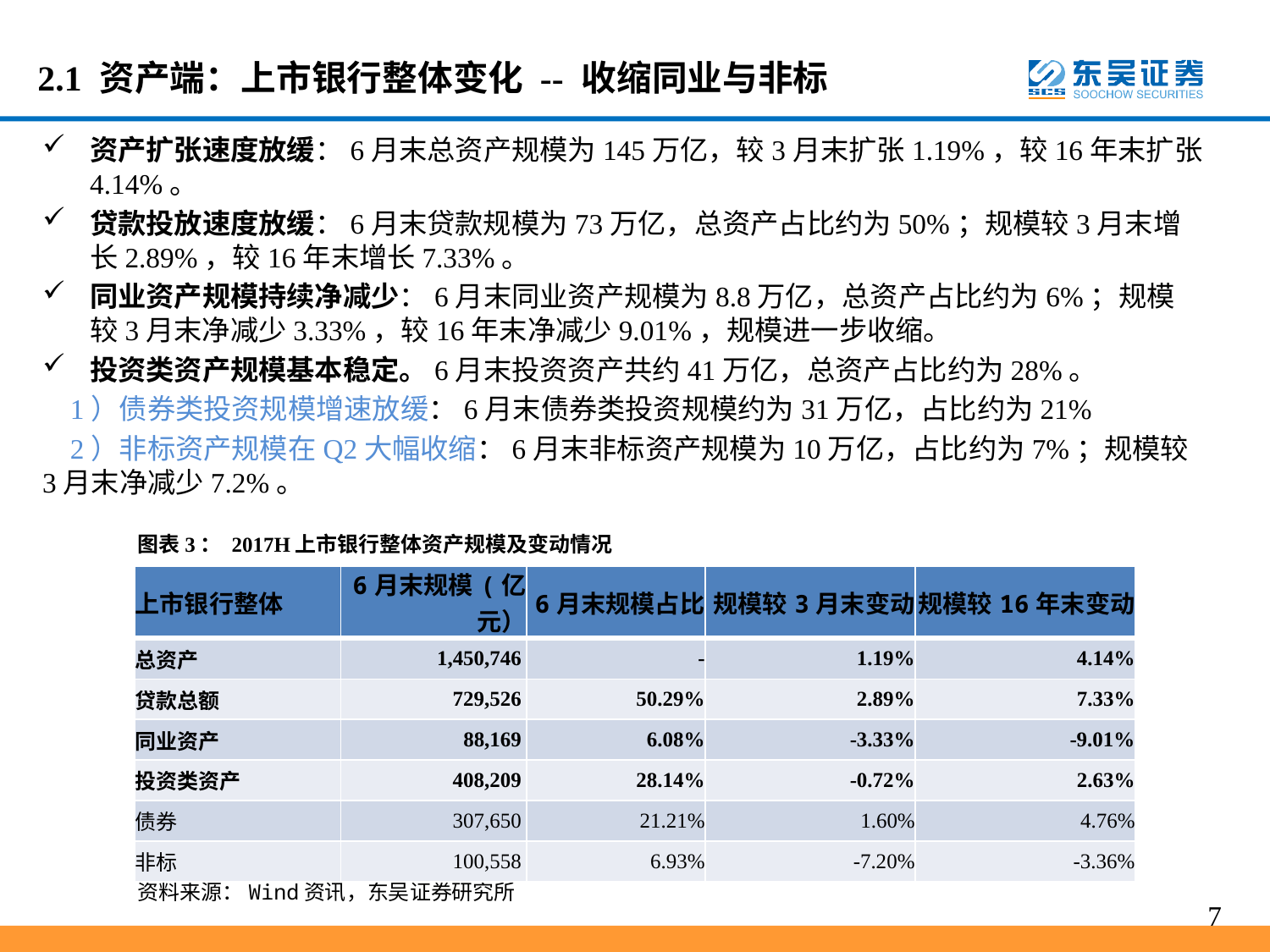

2.1 资产端：上市银行整体变化 -- 收缩同业与非标
资产扩张速度放缓：6月末总资产规模为145万亿，较3月末扩张1.19%，较16年末扩张4.14%。
贷款投放速度放缓：6月末贷款规模为73万亿，总资产占比约为50%；规模较3月末增长2.89%，较16年末增长7.33%。
同业资产规模持续净减少：6月末同业资产规模为8.8万亿，总资产占比约为6%；规模较3月末净减少3.33%，较16年末净减少9.01%，规模进一步收缩。
投资类资产规模基本稳定。6月末投资资产共约41万亿，总资产占比约为28%。
    1）债券类投资规模增速放缓：6月末债券类投资规模约为31万亿，占比约为21%
    2）非标资产规模在Q2大幅收缩：6月末非标资产规模为10万亿，占比约为7%；规模较3月末净减少7.2%。
图表3： 2017H上市银行整体资产规模及变动情况
| 上市银行整体 | 6月末规模(亿元） | 6月末规模占比 | 规模较3月末变动 | 规模较16年末变动 |
| --- | --- | --- | --- | --- |
| 总资产 | 1,450,746 | - | 1.19% | 4.14% |
| 贷款总额 | 729,526 | 50.29% | 2.89% | 7.33% |
| 同业资产 | 88,169 | 6.08% | -3.33% | -9.01% |
| 投资类资产 | 408,209 | 28.14% | -0.72% | 2.63% |
| 债券 | 307,650 | 21.21% | 1.60% | 4.76% |
| 非标 | 100,558 | 6.93% | -7.20% | -3.36% |
资料来源：Wind资讯，东吴证券研究所
7